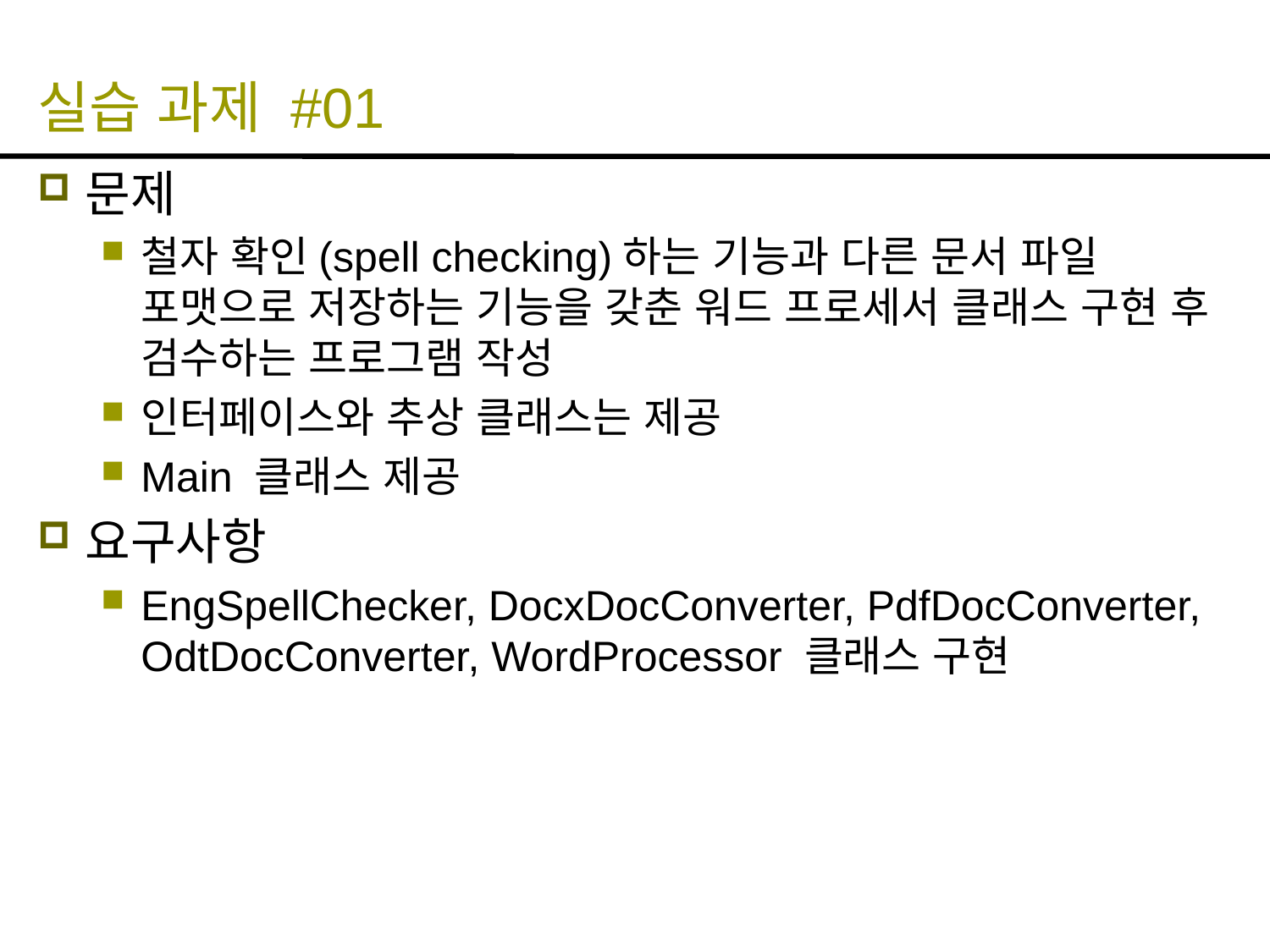

# 실습 과제 #01
문제
철자 확인(spell checking)하는 기능과 다른 문서 파일 포맷으로 저장하는 기능을 갖춘 워드 프로세서 클래스 구현 후 검수하는 프로그램 작성
인터페이스와 추상 클래스는 제공
Main 클래스 제공
요구사항
EngSpellChecker, DocxDocConverter, PdfDocConverter, OdtDocConverter, WordProcessor 클래스 구현